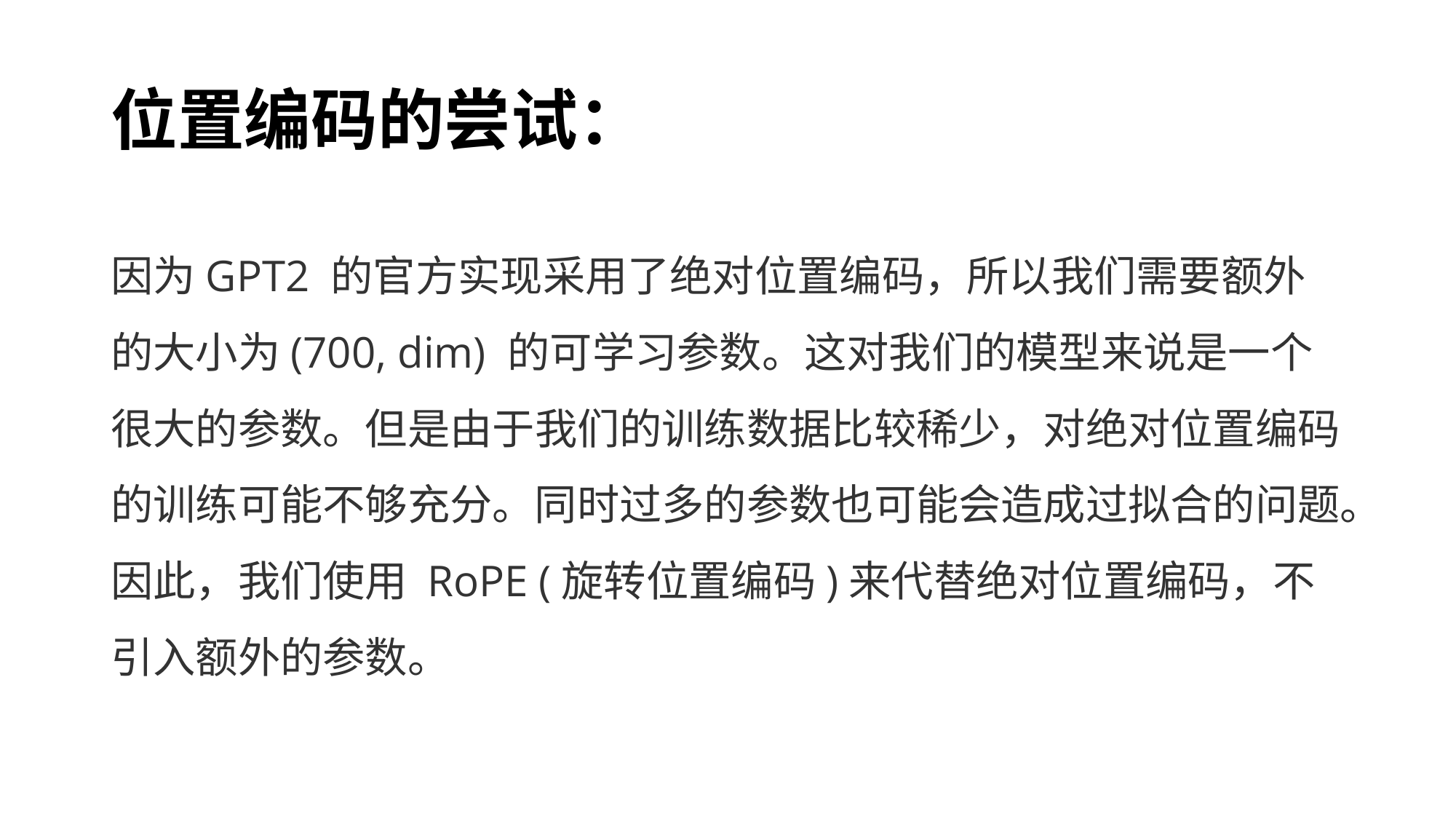

# 位置编码的尝试：
因为GPT2 的官方实现采用了绝对位置编码，所以我们需要额外的大小为(700, dim) 的可学习参数。这对我们的模型来说是一个很大的参数。但是由于我们的训练数据比较稀少，对绝对位置编码的训练可能不够充分。同时过多的参数也可能会造成过拟合的问题。因此，我们使用 RoPE (旋转位置编码)来代替绝对位置编码，不引入额外的参数。